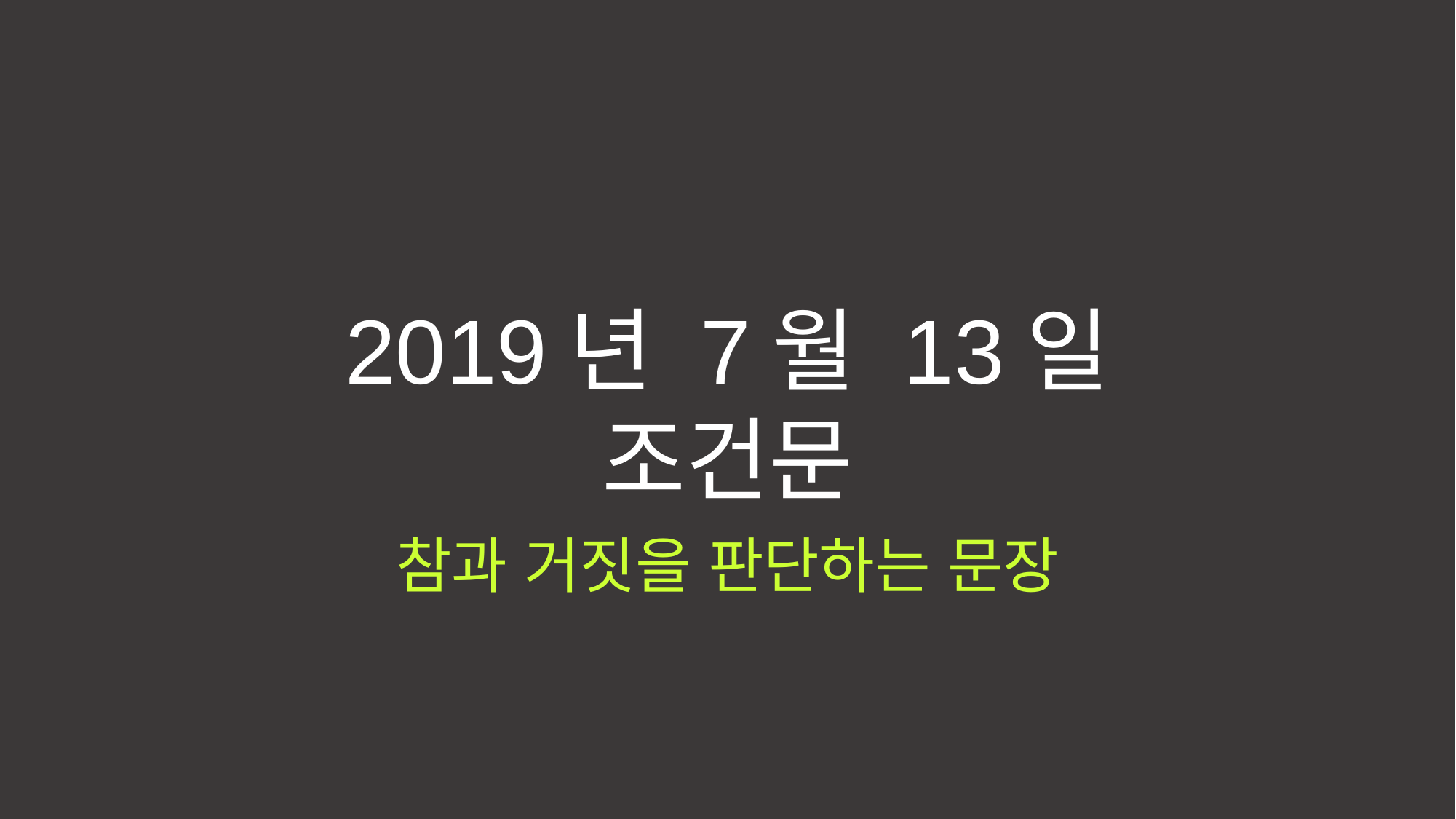

# 2019년 7월 13일 조건문
참과 거짓을 판단하는 문장